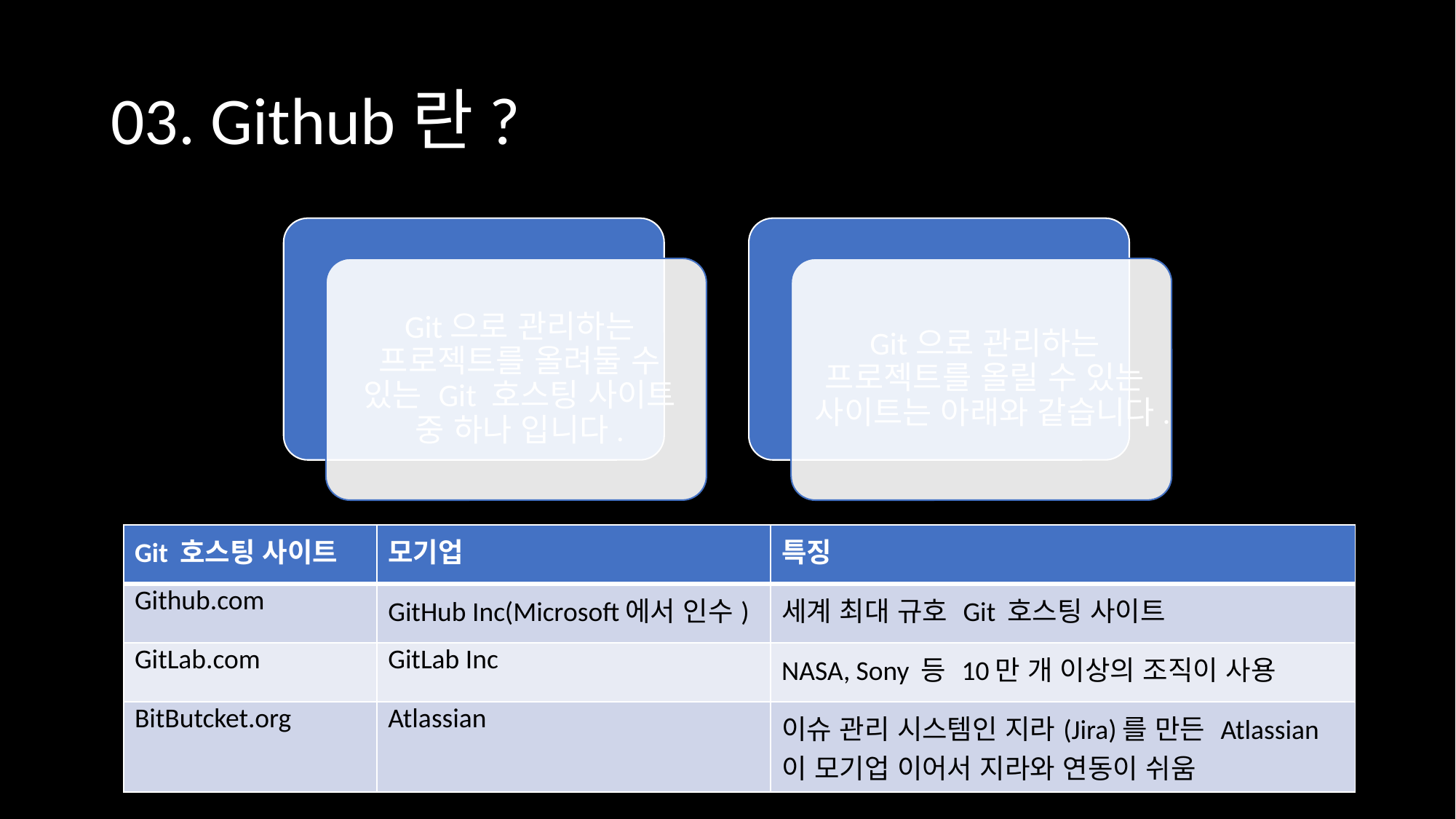

# 03. Github란?
Git으로 관리하는 프로젝트를 올려둘 수 있는 Git 호스팅 사이트 중 하나 입니다.
Git으로 관리하는 프로젝트를 올릴 수 있는 사이트는 아래와 같습니다.
| Git 호스팅 사이트 | 모기업 | 특징 |
| --- | --- | --- |
| Github.com | GitHub Inc(Microsoft에서 인수) | 세계 최대 규호 Git 호스팅 사이트 |
| GitLab.com | GitLab Inc | NASA, Sony 등 10만 개 이상의 조직이 사용 |
| BitButcket.org | Atlassian | 이슈 관리 시스템인 지라(Jira)를 만든 Atlassian이 모기업 이어서 지라와 연동이 쉬움 |